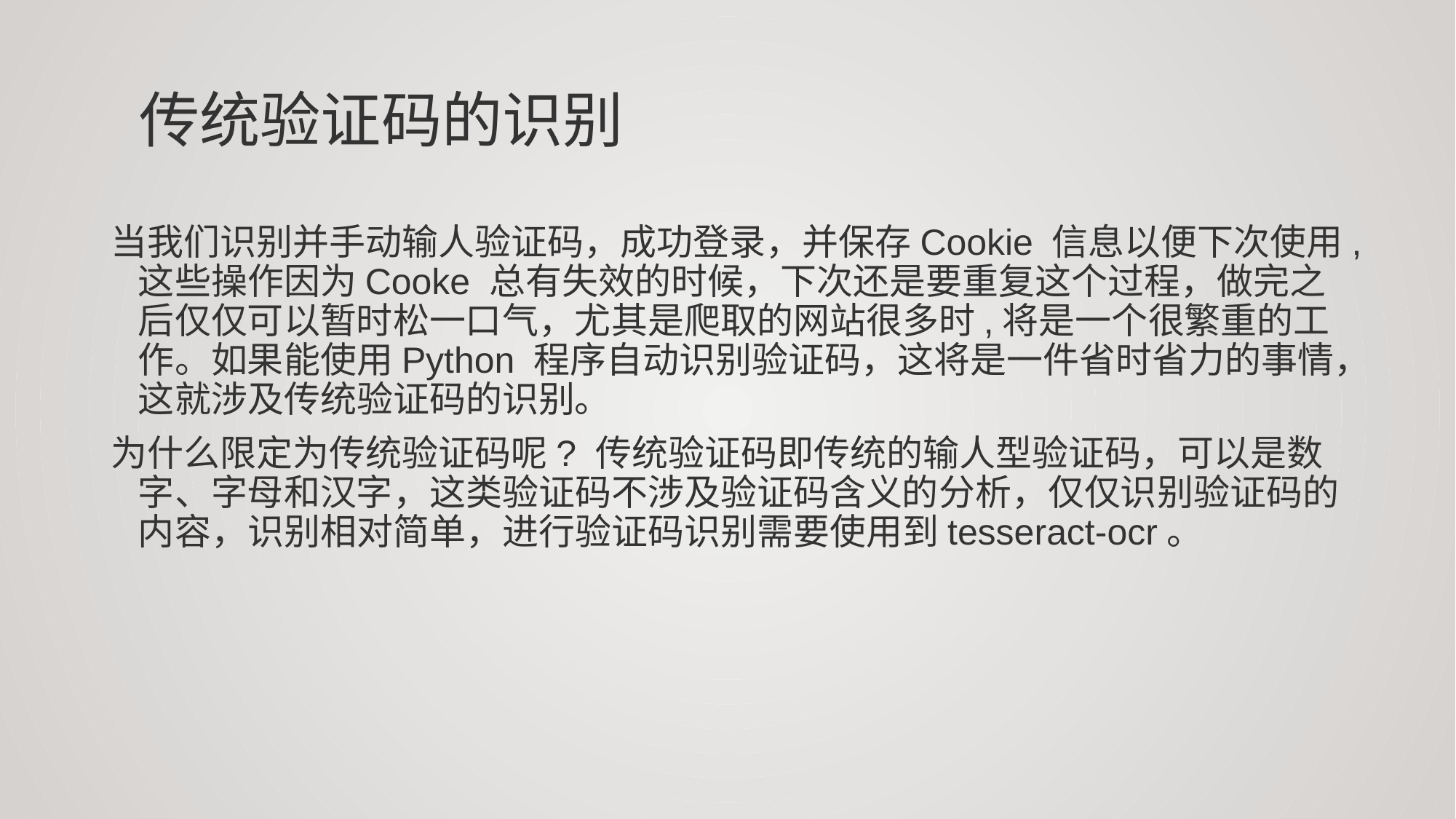

# 传统验证码的识别
当我们识别并手动输人验证码，成功登录，并保存Cookie 信息以便下次使用,这些操作因为Cooke 总有失效的时候，下次还是要重复这个过程，做完之后仅仅可以暂时松一口气，尤其是爬取的网站很多时,将是一个很繁重的工作。如果能使用Python 程序自动识别验证码，这将是一件省时省力的事情，这就涉及传统验证码的识别。
为什么限定为传统验证码呢? 传统验证码即传统的输人型验证码，可以是数字、字母和汉字，这类验证码不涉及验证码含义的分析，仅仅识别验证码的内容，识别相对简单，进行验证码识别需要使用到tesseract-ocr。